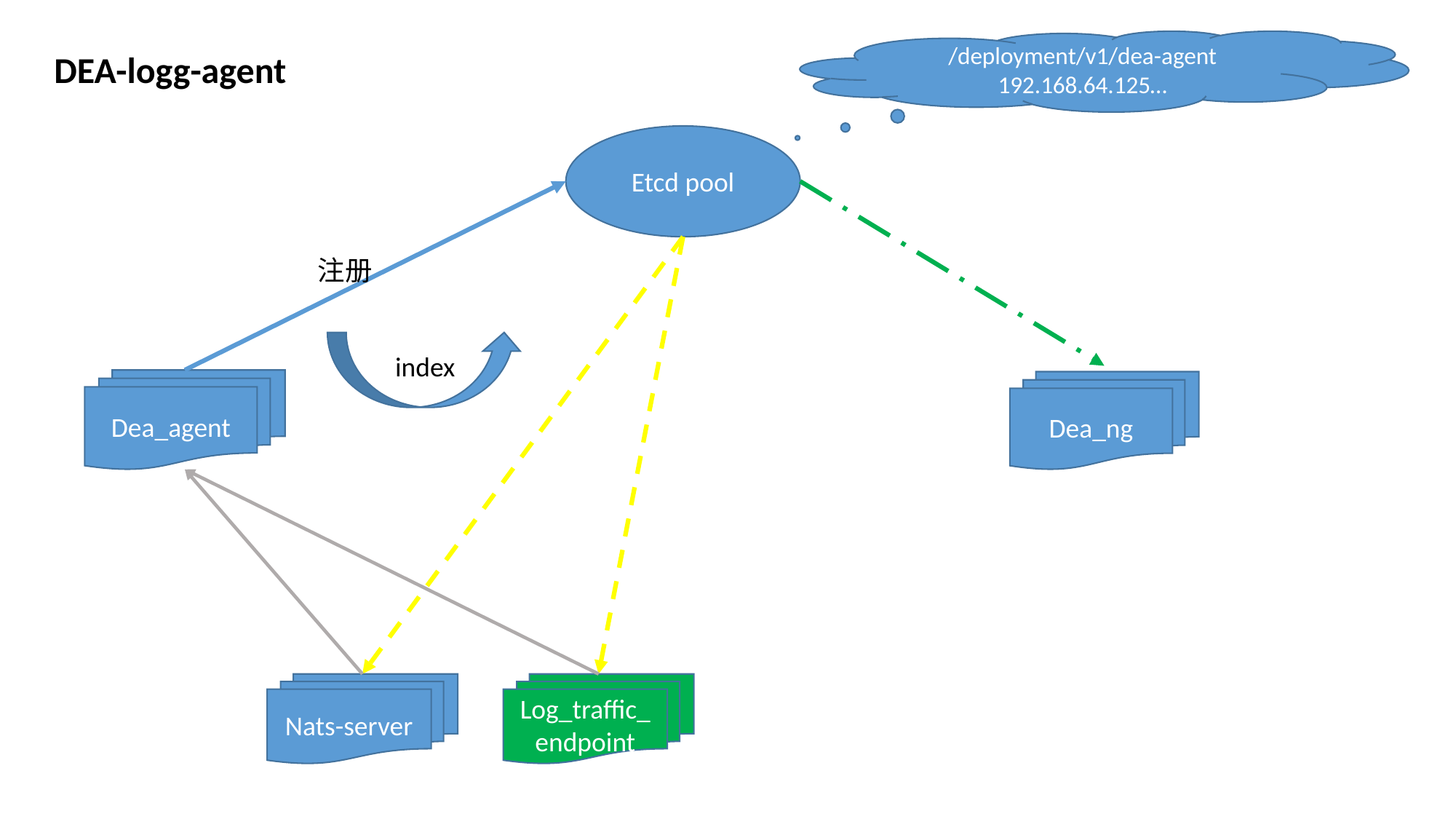

/deployment/v1/dea-agent
192.168.64.125…
DEA-logg-agent
Etcd pool
注册

index
Dea_agent
Dea_ng
Nats-server
Log_traffic_endpoint